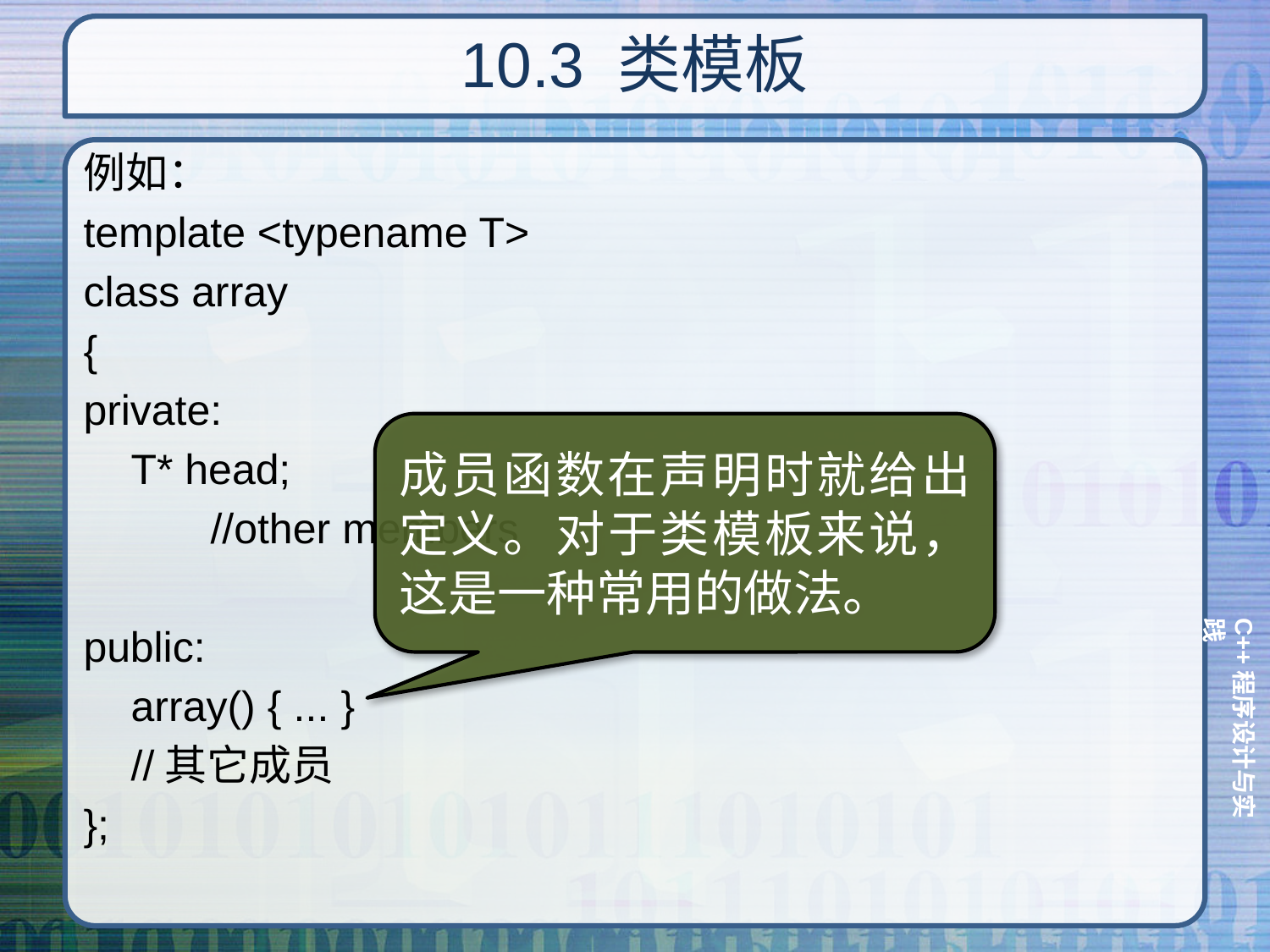

# 10.3 类模板
例如：
template <typename T>
class array
{
private:
    T* head;
	//other members

public:
    array() { ... }
    //其它成员
};
成员函数在声明时就给出定义。对于类模板来说，这是一种常用的做法。